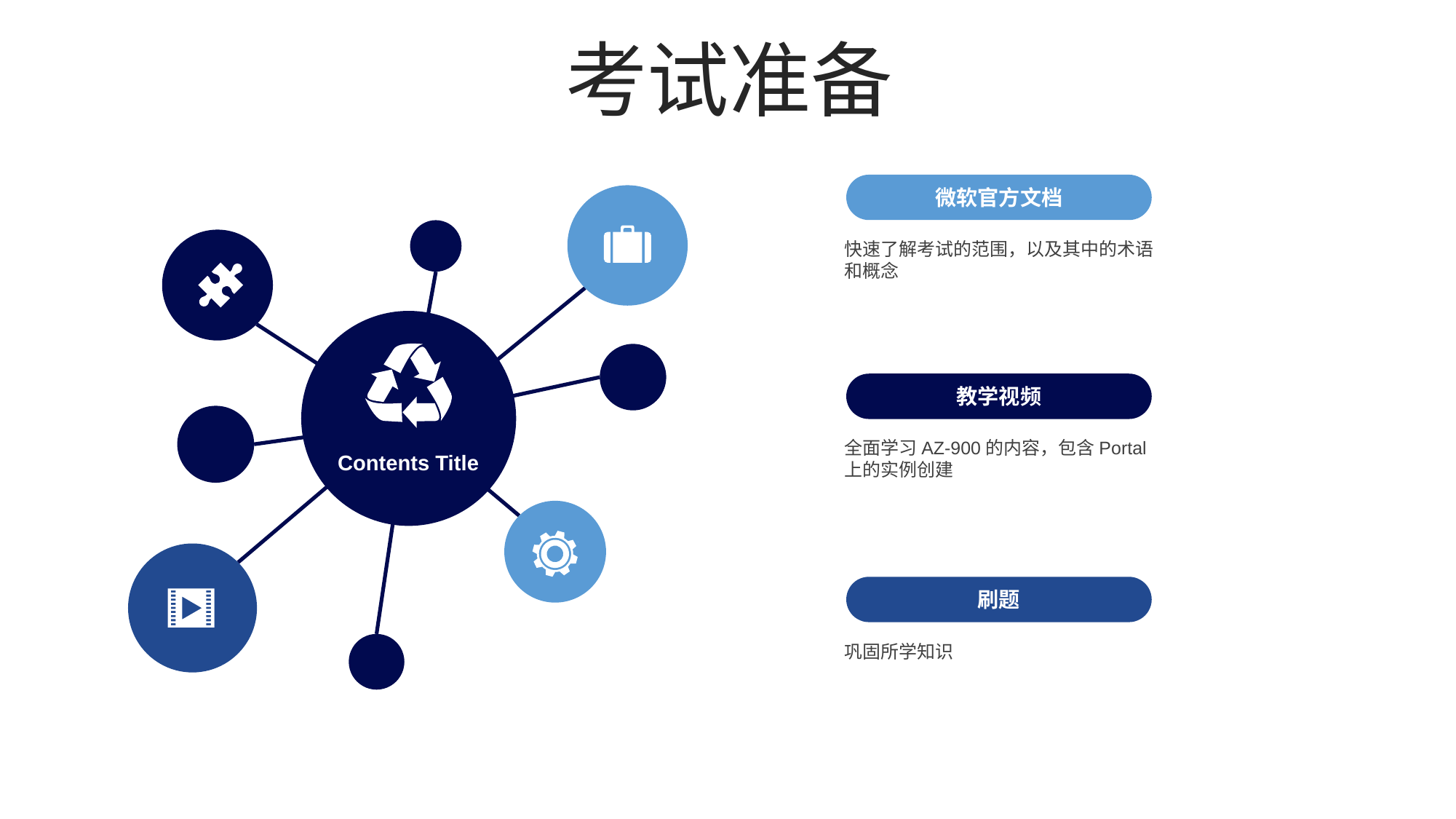

考试准备

微软官方文档
快速了解考试的范围，以及其中的术语和概念

教学视频
全面学习AZ-900的内容，包含Portal上的实例创建
Contents Title

刷题
巩固所学知识